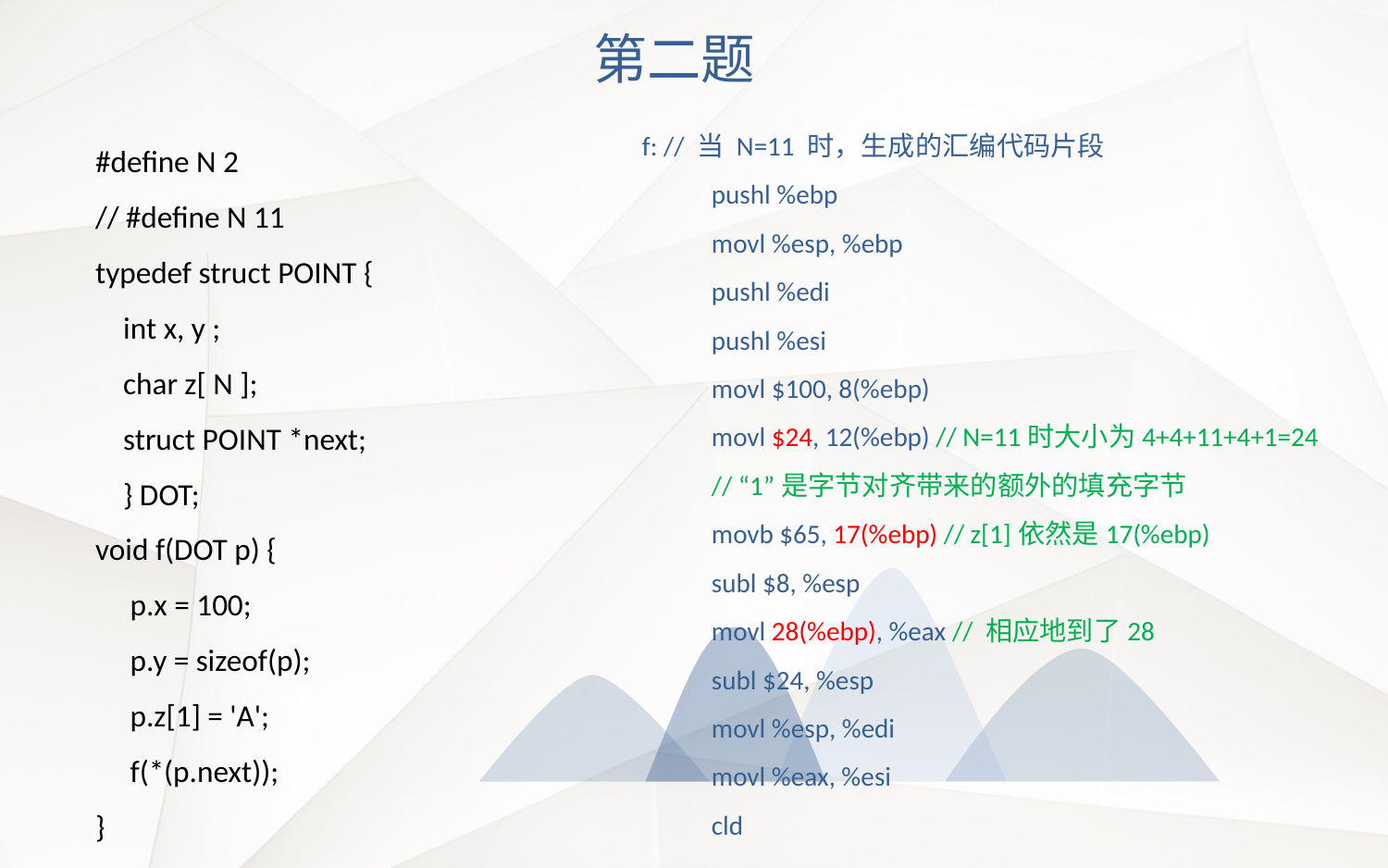

第二题
f: // 当 N=11 时，生成的汇编代码片段
pushl %ebp
movl %esp, %ebp
pushl %edi
pushl %esi
movl $100, 8(%ebp)
movl $24, 12(%ebp) // N=11时大小为4+4+11+4+1=24
// “1”是字节对齐带来的额外的填充字节
movb $65, 17(%ebp) // z[1]依然是17(%ebp)
subl $8, %esp
movl 28(%ebp), %eax // 相应地到了28
subl $24, %esp
movl %esp, %edi
movl %eax, %esi
cld
#define N 2
// #define N 11
typedef struct POINT {
    int x, y ;
    char z[ N ];
    struct POINT *next;
    } DOT;
void f(DOT p) {
     p.x = 100;
     p.y = sizeof(p);
     p.z[1] = 'A';
     f(*(p.next));
}